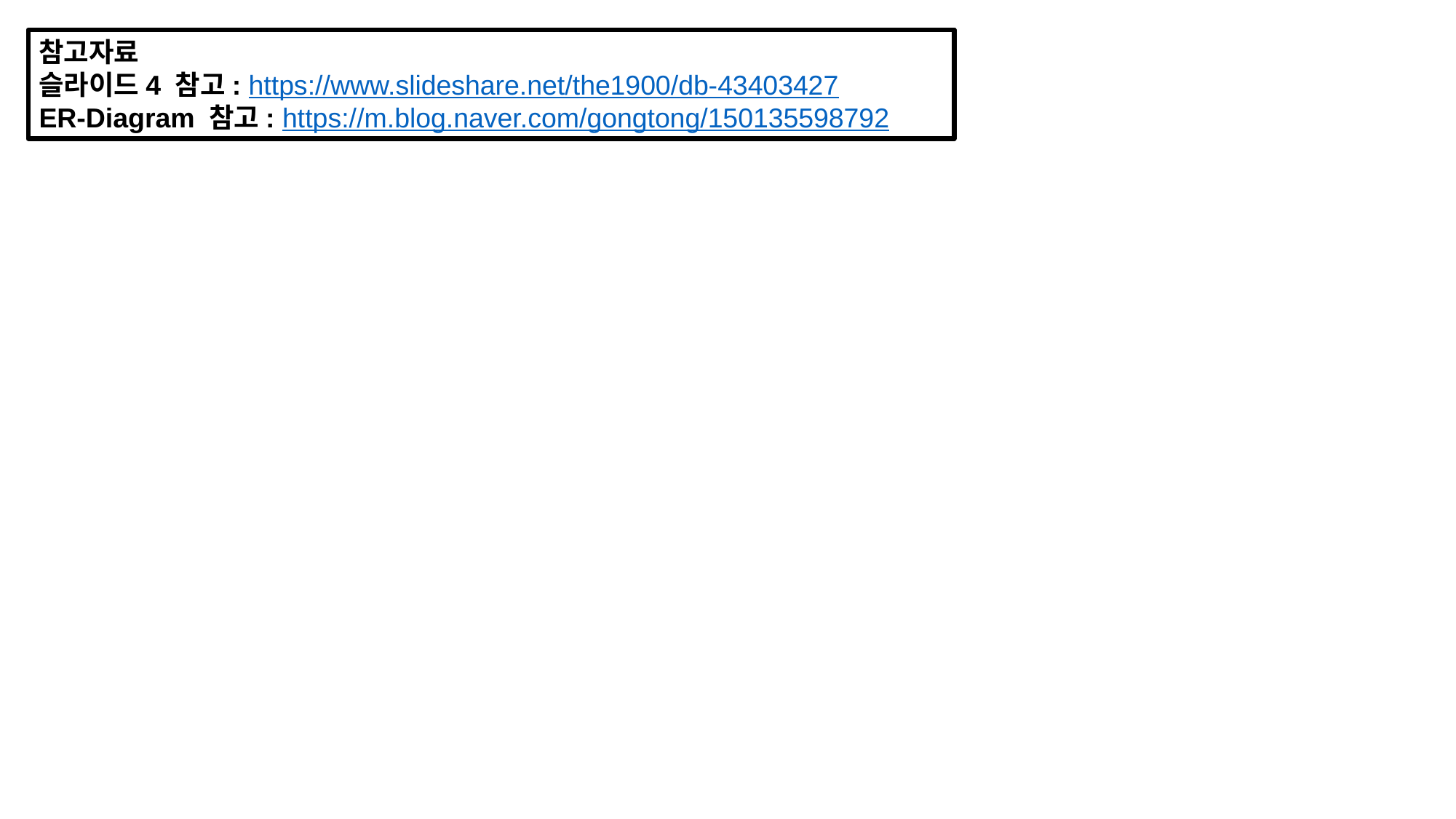

참고자료
슬라이드4 참고: https://www.slideshare.net/the1900/db-43403427
ER-Diagram 참고: https://m.blog.naver.com/gongtong/150135598792